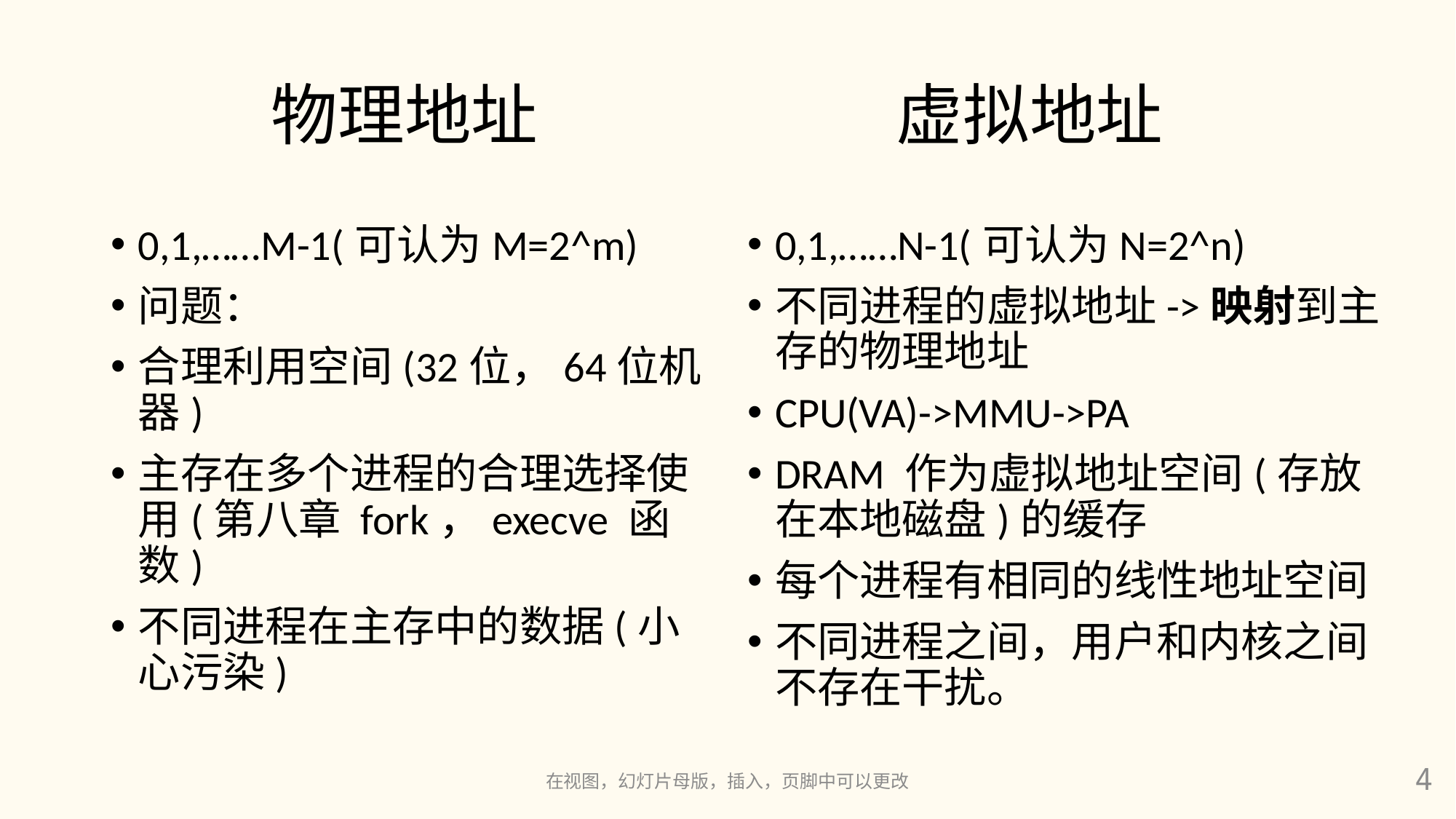

物理地址
# 虚拟地址
0,1,……M-1(可认为M=2^m)
问题：
合理利用空间(32位，64位机器)
主存在多个进程的合理选择使用(第八章 fork，execve 函数)
不同进程在主存中的数据(小心污染)
0,1,……N-1(可认为N=2^n)
不同进程的虚拟地址->映射到主存的物理地址
CPU(VA)->MMU->PA
DRAM 作为虚拟地址空间(存放在本地磁盘)的缓存
每个进程有相同的线性地址空间
不同进程之间，用户和内核之间不存在干扰。
在视图，幻灯片母版，插入，页脚中可以更改
4